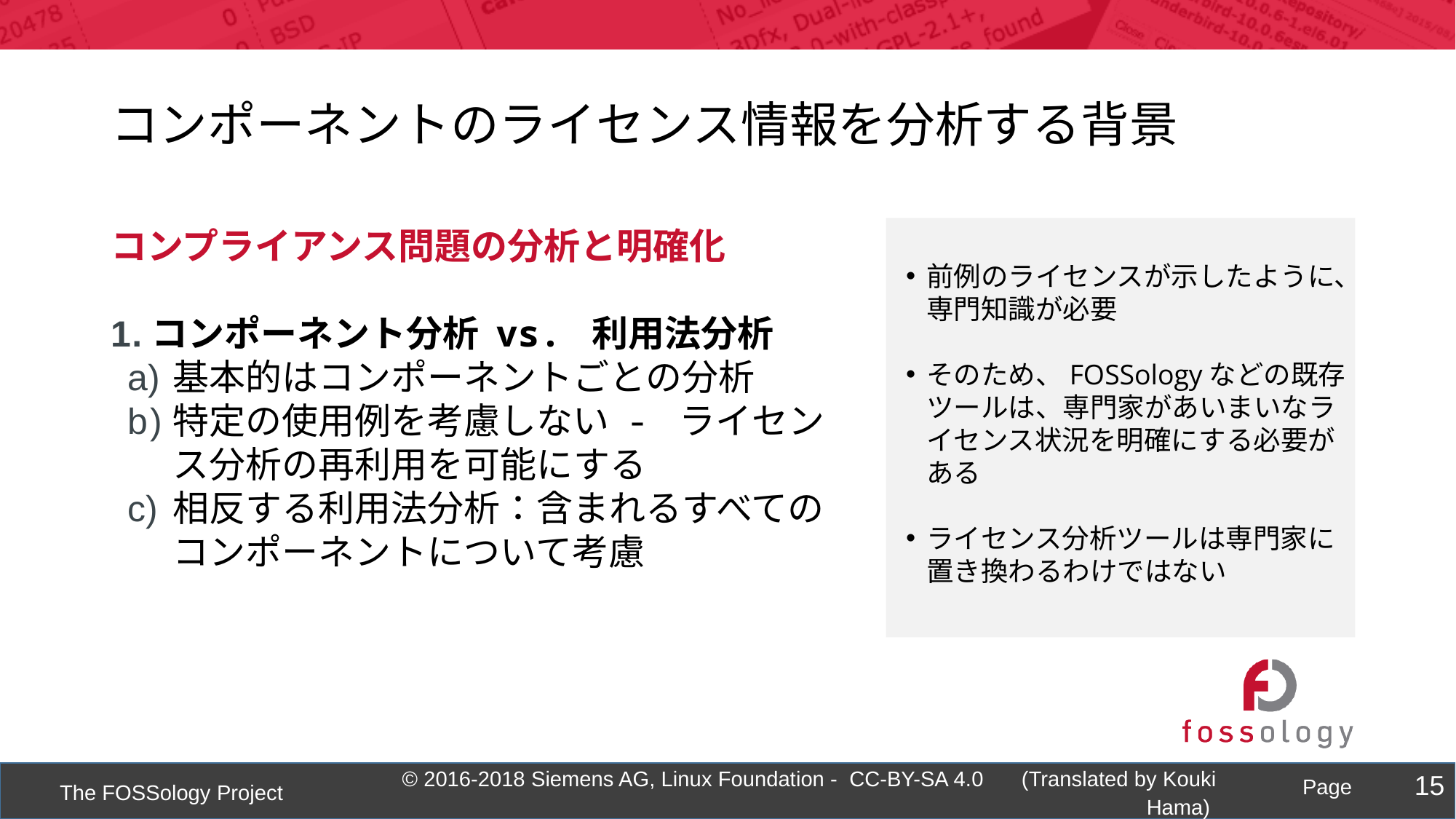

コンポーネントのライセンス情報を分析する背景
コンプライアンス問題の分析と明確化

コンポーネント分析 vs. 利用法分析
基本的はコンポーネントごとの分析
特定の使用例を考慮しない - ライセンス分析の再利用を可能にする
相反する利用法分析：含まれるすべてのコンポーネントについて考慮

前例のライセンスが示したように、専門知識が必要

そのため、FOSSologyなどの既存ツールは、専門家があいまいなライセンス状況を明確にする必要がある

ライセンス分析ツールは専門家に置き換わるわけではない